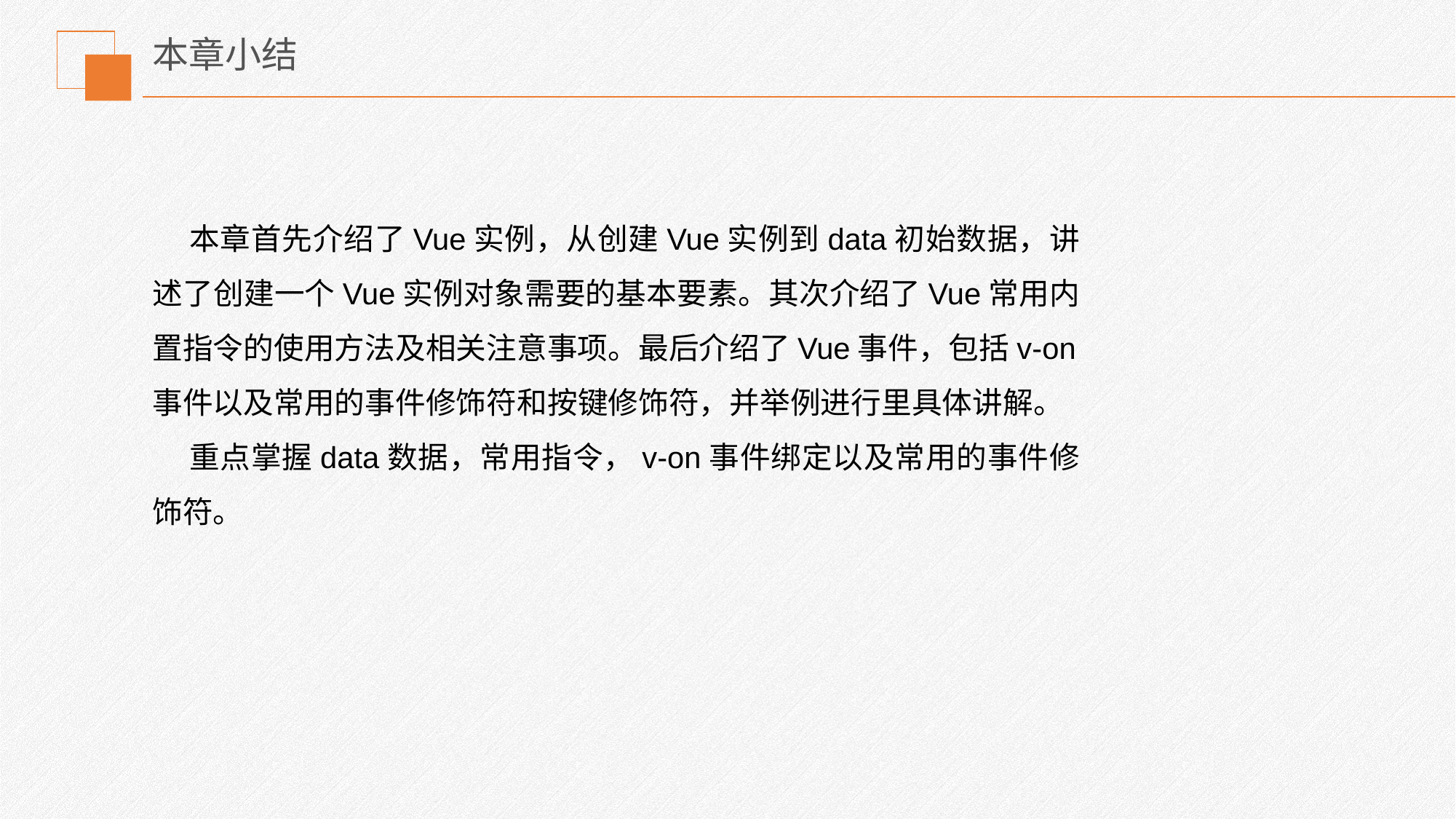

# 本章小结
    本章首先介绍了Vue实例，从创建Vue实例到data初始数据，讲述了创建一个Vue实例对象需要的基本要素。其次介绍了Vue常用内置指令的使用方法及相关注意事项。最后介绍了Vue事件，包括v-on事件以及常用的事件修饰符和按键修饰符，并举例进行里具体讲解。
    重点掌握data数据，常用指令，v-on事件绑定以及常用的事件修饰符。